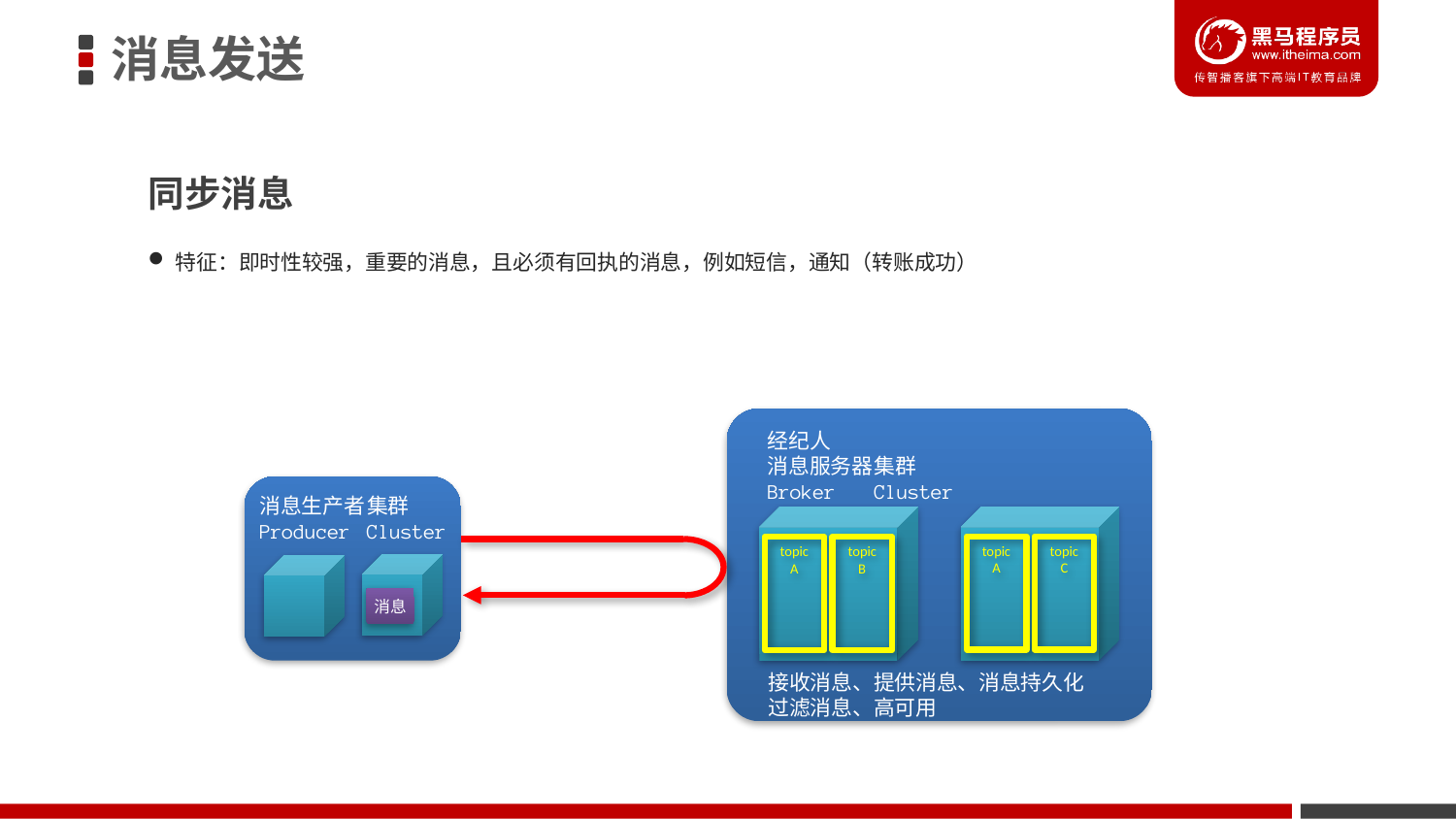

消息发送
同步消息
特征：即时性较强，重要的消息，且必须有回执的消息，例如短信，通知（转账成功）

经纪人
消息服务器
Broker
集群
Cluster

topic
A

topic
C

topic
A

topic
B

接收消息、提供消息、消息持久化
过滤消息、高可用

消息生产者
Producer
集群
Cluster

消息